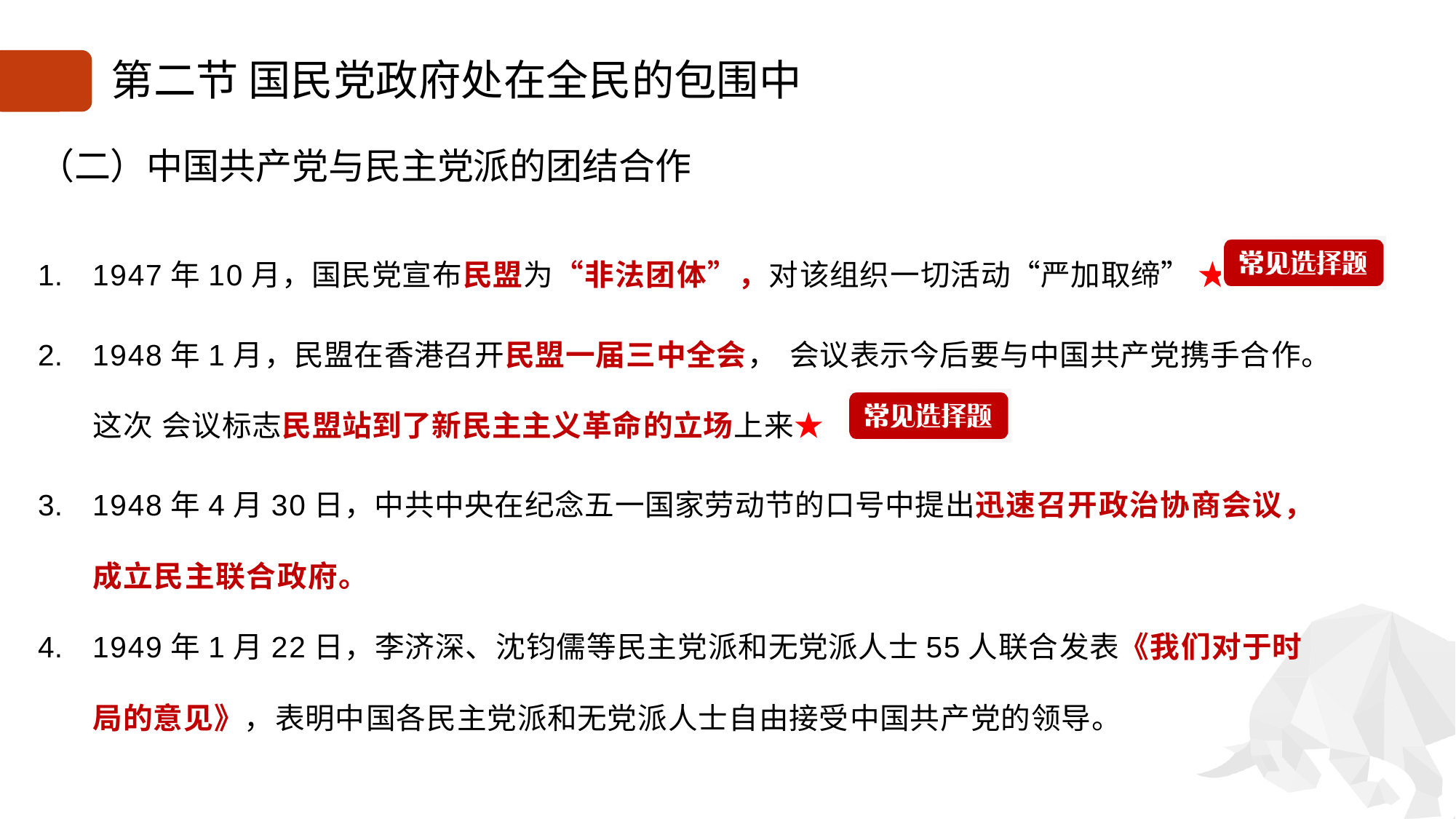

# 第二节 国民党政府处在全民的包围中
（二）中国共产党与民主党派的团结合作
1947年10月，国民党宣布民盟为“非法团体”，对该组织一切活动“严加取缔” ★
1948年1月，民盟在香港召开民盟一届三中全会， 会议表示今后要与中国共产党携手合作。这次 会议标志民盟站到了新民主主义革命的立场上来★
1948年4月30日，中共中央在纪念五一国家劳动节的口号中提出迅速召开政治协商会议，成立民主联合政府。
1949年1月22日，李济深、沈钧儒等民主党派和无党派人士55人联合发表《我们对于时局的意见》，表明中国各民主党派和无党派人士自由接受中国共产党的领导。